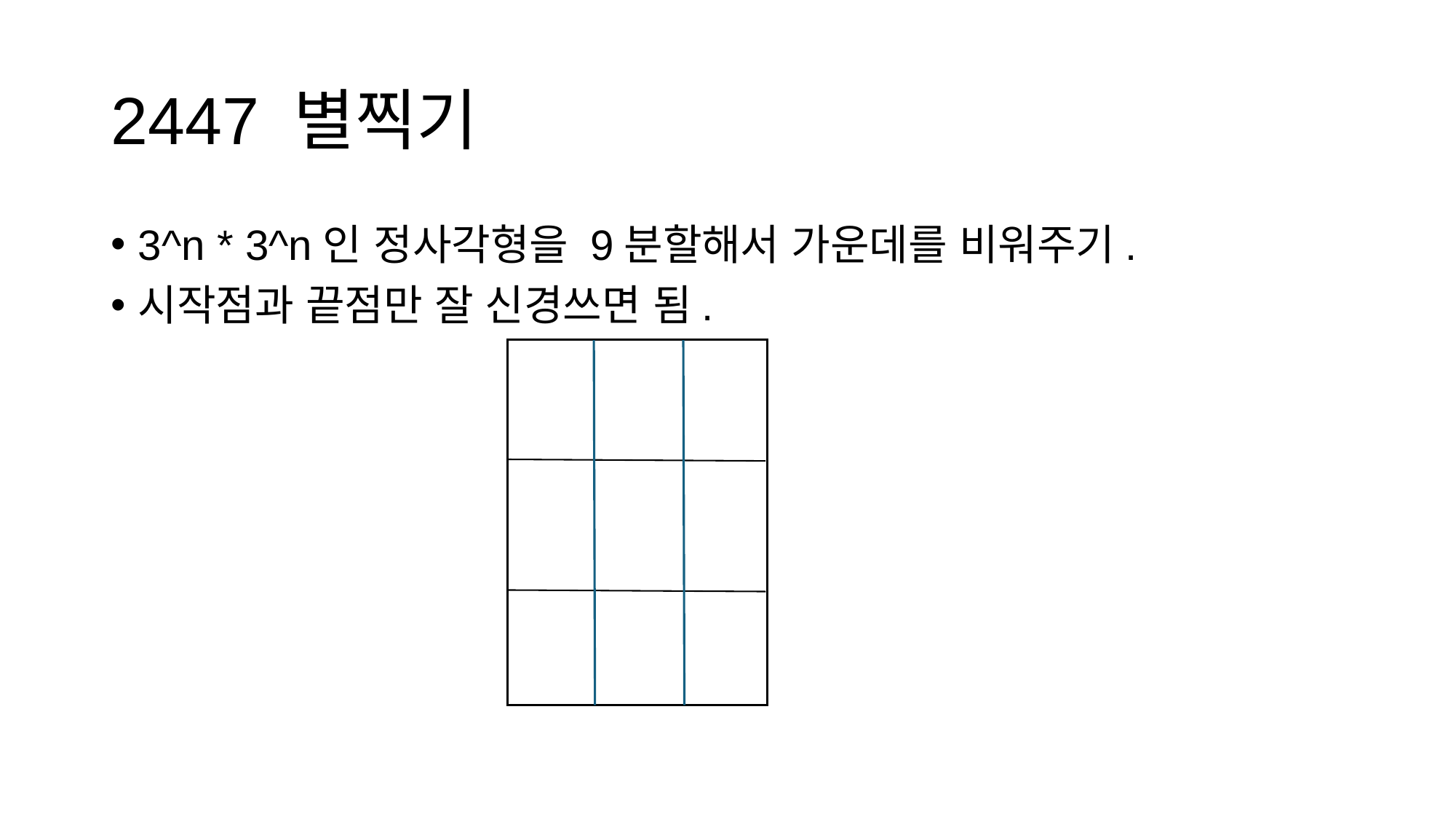

# 2447 별찍기
3^n * 3^n인 정사각형을 9분할해서 가운데를 비워주기.
시작점과 끝점만 잘 신경쓰면 됨.